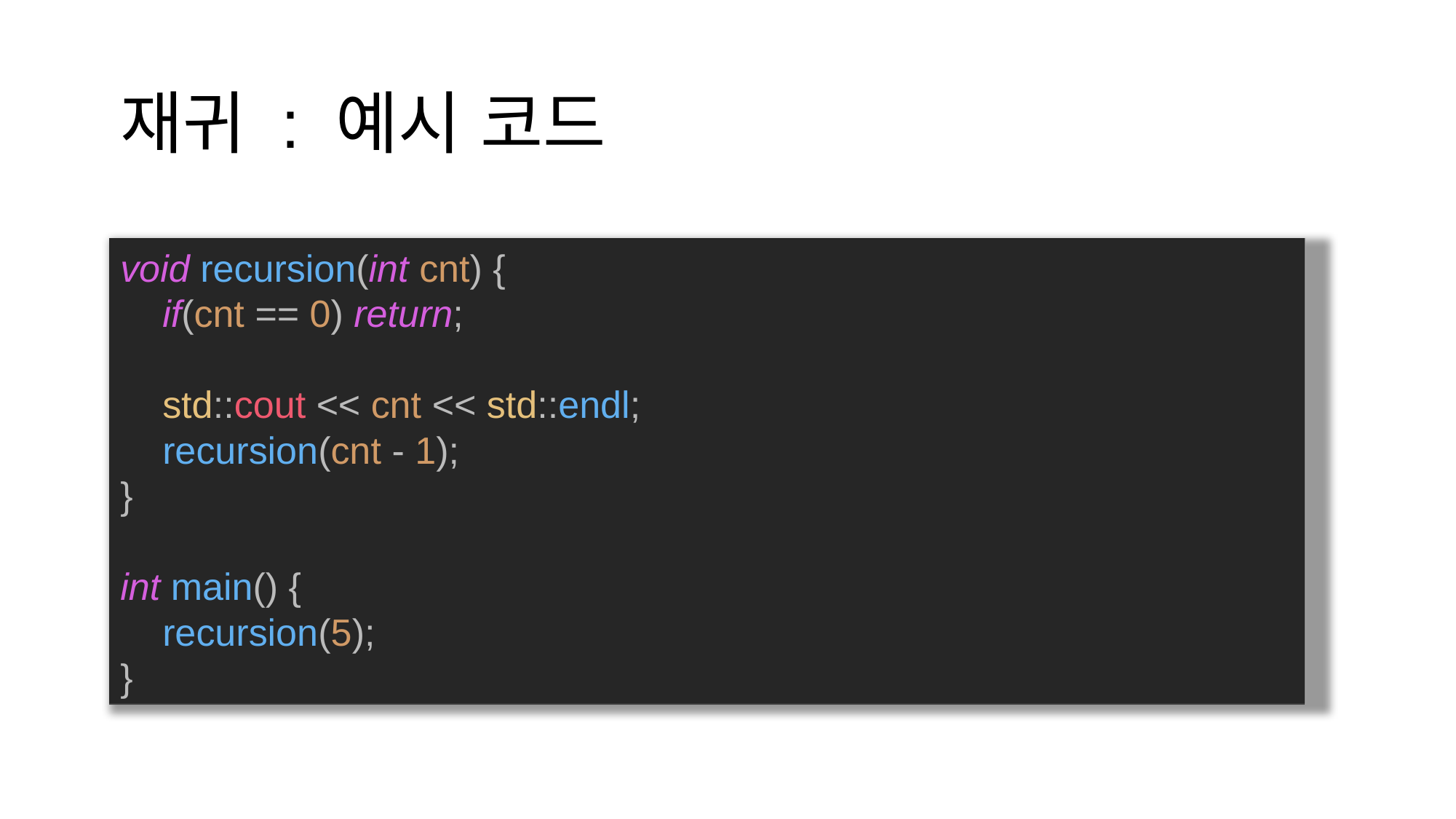

재귀 : 예시 코드
void recursion(int cnt) {
    if(cnt == 0) return;
    std::cout << cnt << std::endl;
    recursion(cnt - 1);
}
int main() {
    recursion(5);
}